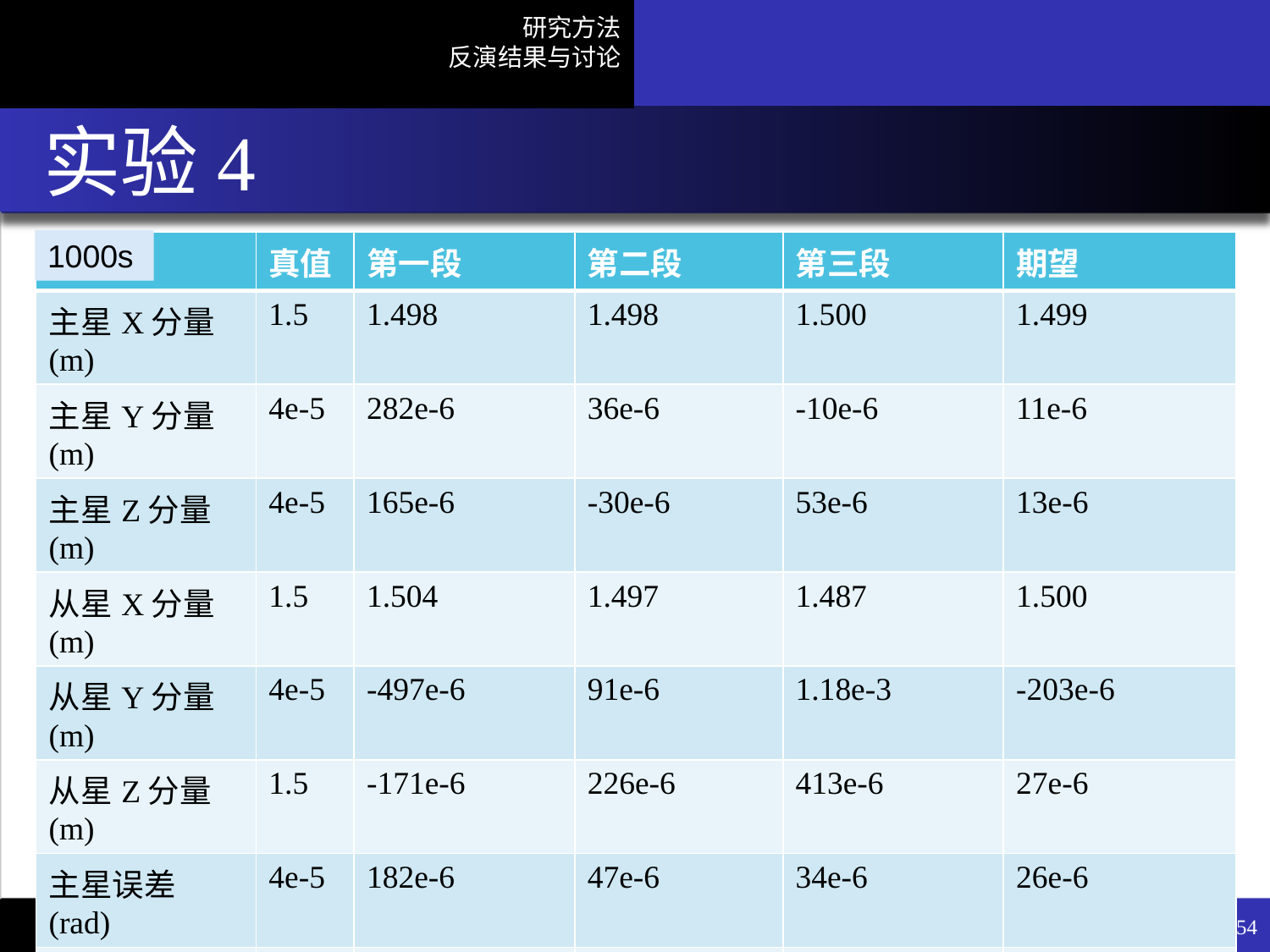

# 实验4
1000s
|  | 真值 | 第一段 | 第二段 | 第三段 | 期望 |
| --- | --- | --- | --- | --- | --- |
| 主星X分量(m) | 1.5 | 1.498 | 1.498 | 1.500 | 1.499 |
| 主星Y分量(m) | 4e-5 | 282e-6 | 36e-6 | -10e-6 | 11e-6 |
| 主星Z分量(m) | 4e-5 | 165e-6 | -30e-6 | 53e-6 | 13e-6 |
| 从星X分量(m) | 1.5 | 1.504 | 1.497 | 1.487 | 1.500 |
| 从星Y分量(m) | 4e-5 | -497e-6 | 91e-6 | 1.18e-3 | -203e-6 |
| 从星Z分量(m) | 1.5 | -171e-6 | 226e-6 | 413e-6 | 27e-6 |
| 主星误差(rad) | 4e-5 | 182e-6 | 47e-6 | 34e-6 | 26e-6 |
| 从星误差(rad) | 4e-5 | 385e-6 | 129e-6 | 800e-6 | 162e-6 |
| 主星是否达标 | Yes | Yes | Yes | Yes | Yes |
| 从星是否达标 | Yes | No | yes | No | Yes |
低低卫卫跟踪重力卫星相位中心矢量反演
54